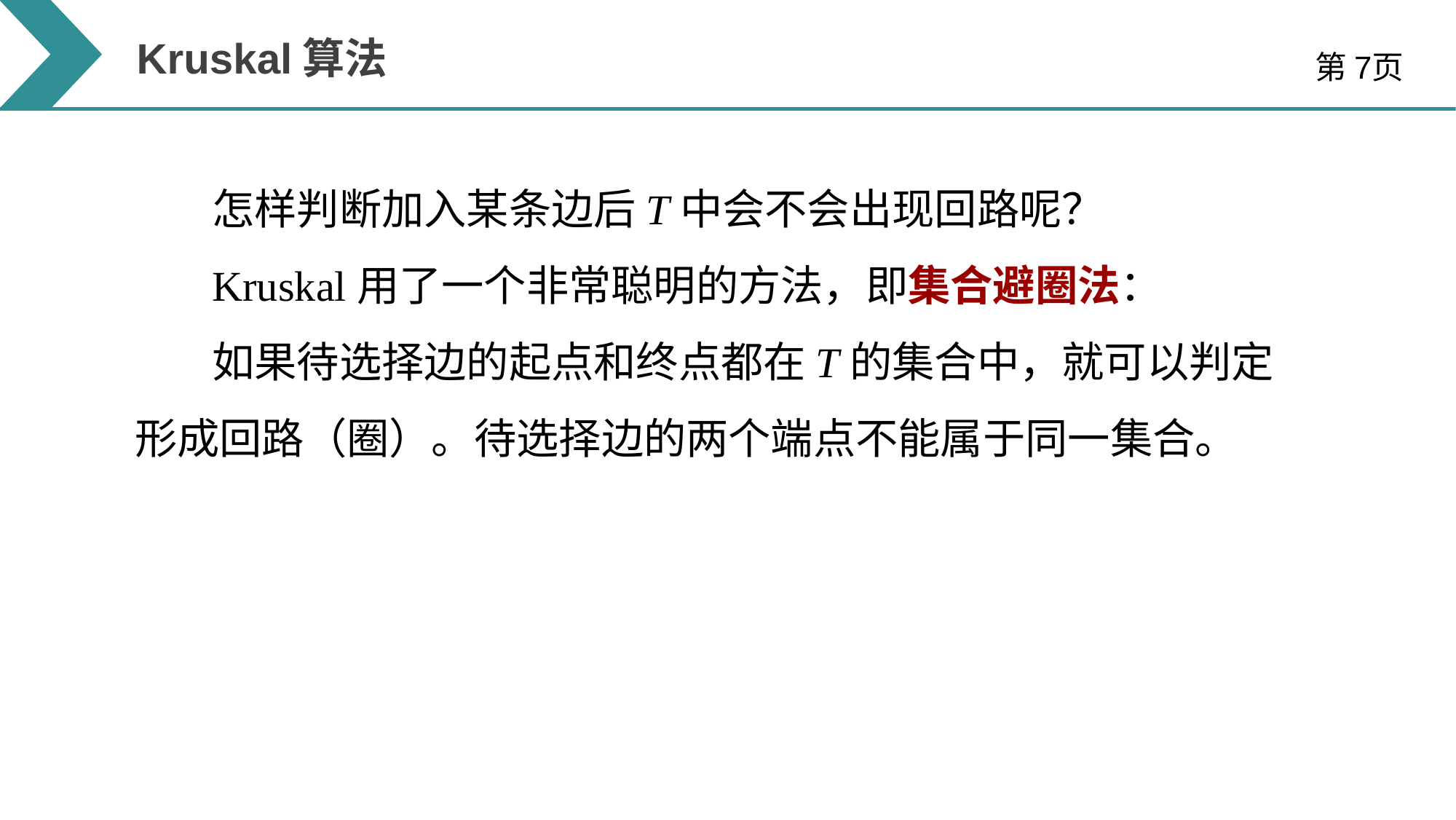

Kruskal算法
第7页
怎样判断加入某条边后T中会不会出现回路呢？
Kruskal用了一个非常聪明的方法，即集合避圈法：
如果待选择边的起点和终点都在T的集合中，就可以判定形成回路（圈）。待选择边的两个端点不能属于同一集合。